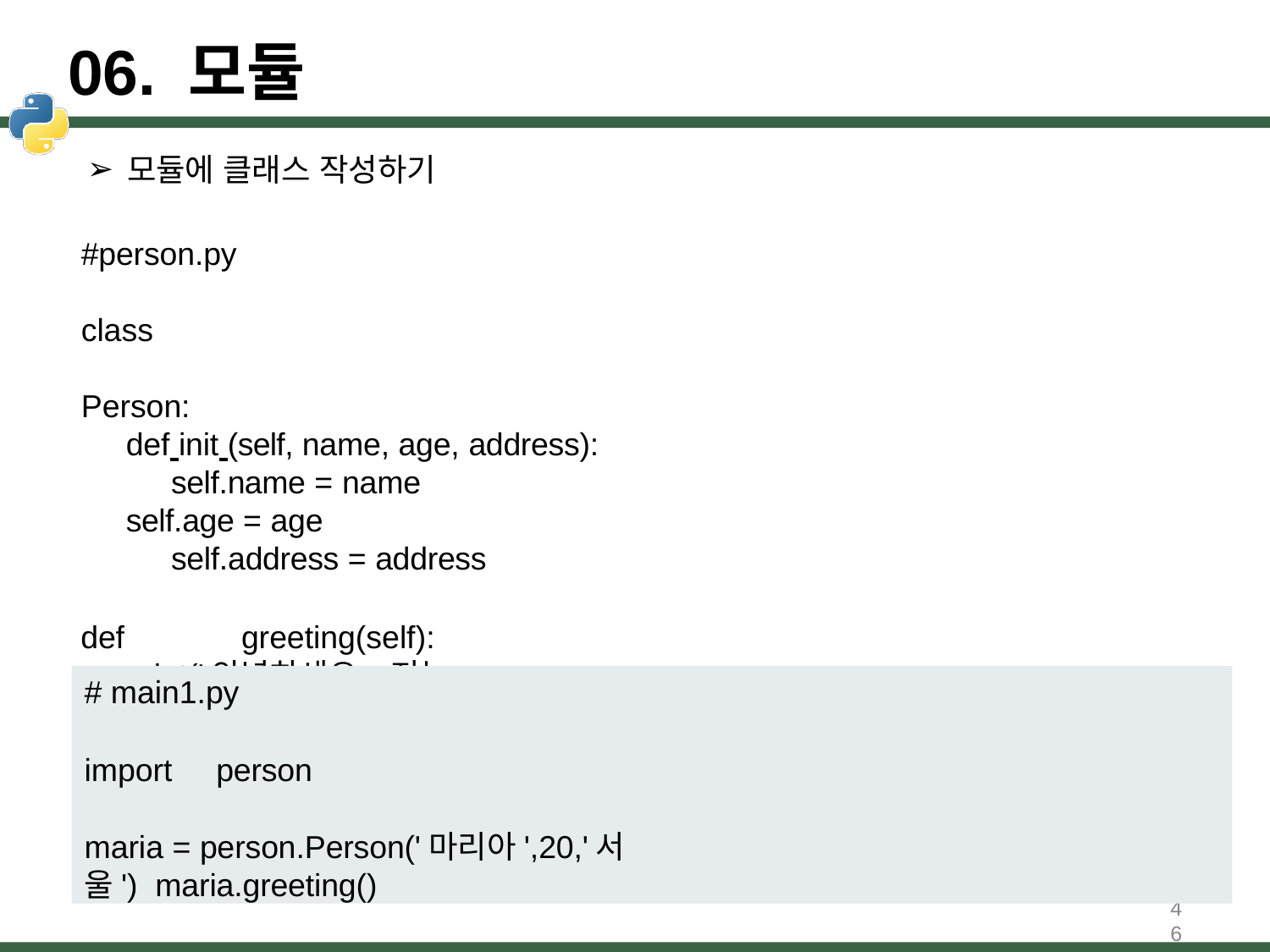

# 06. 모듈

모듈에 클래스 작성하기
#person.py  class	Person:
def init (self, name, age, address):  self.name = name
self.age = age  self.address = address

def	greeting(self):
print('안녕하세요. 저는 {0}입니다.'.format(self.name))
# main1.py

import	person

maria = person.Person('마리아',20,'서울')  maria.greeting()
46